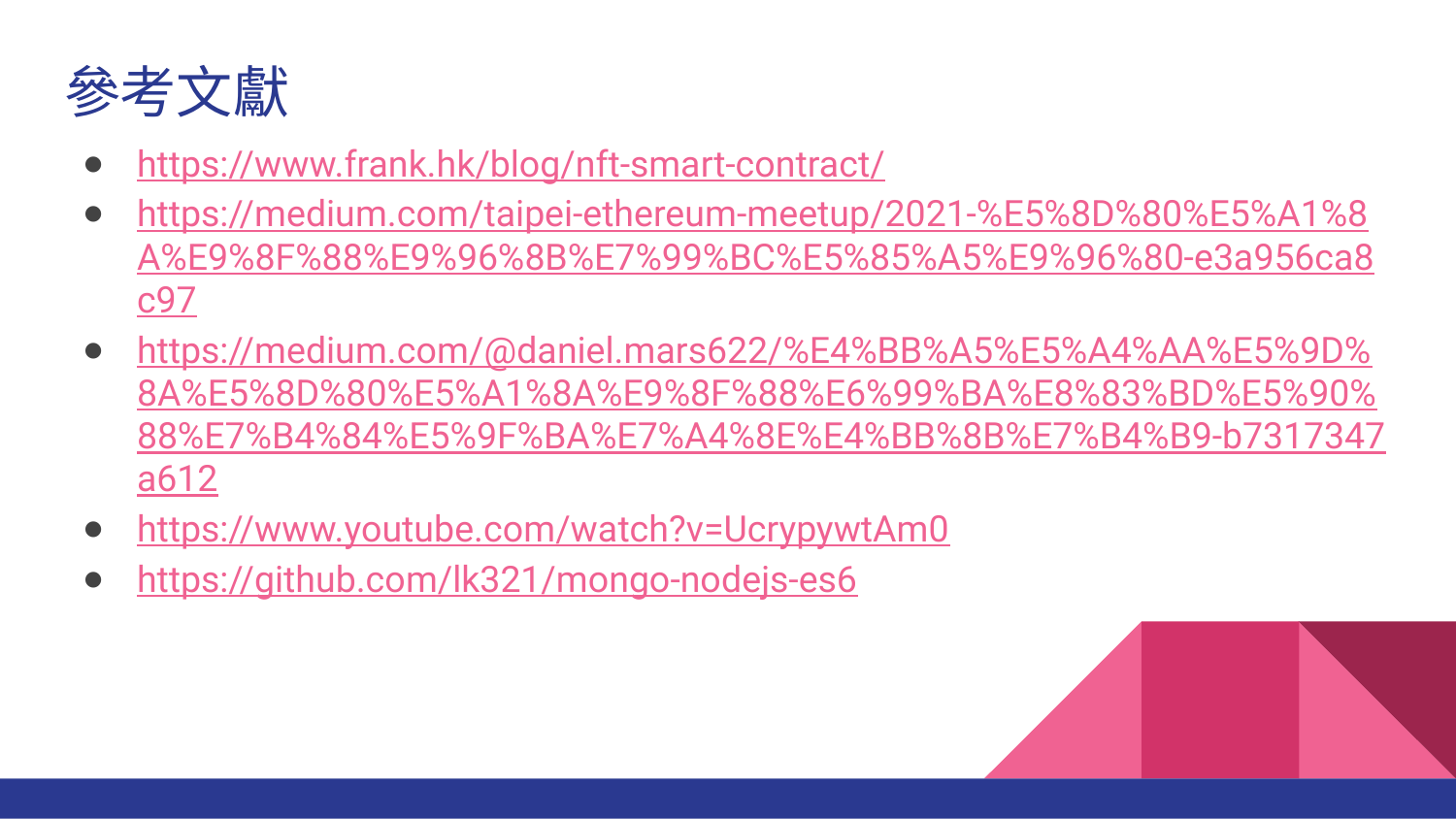

# 參考文獻
https://www.frank.hk/blog/nft-smart-contract/
https://medium.com/taipei-ethereum-meetup/2021-%E5%8D%80%E5%A1%8A%E9%8F%88%E9%96%8B%E7%99%BC%E5%85%A5%E9%96%80-e3a956ca8c97
https://medium.com/@daniel.mars622/%E4%BB%A5%E5%A4%AA%E5%9D%8A%E5%8D%80%E5%A1%8A%E9%8F%88%E6%99%BA%E8%83%BD%E5%90%88%E7%B4%84%E5%9F%BA%E7%A4%8E%E4%BB%8B%E7%B4%B9-b7317347a612
https://www.youtube.com/watch?v=UcrypywtAm0
https://github.com/lk321/mongo-nodejs-es6